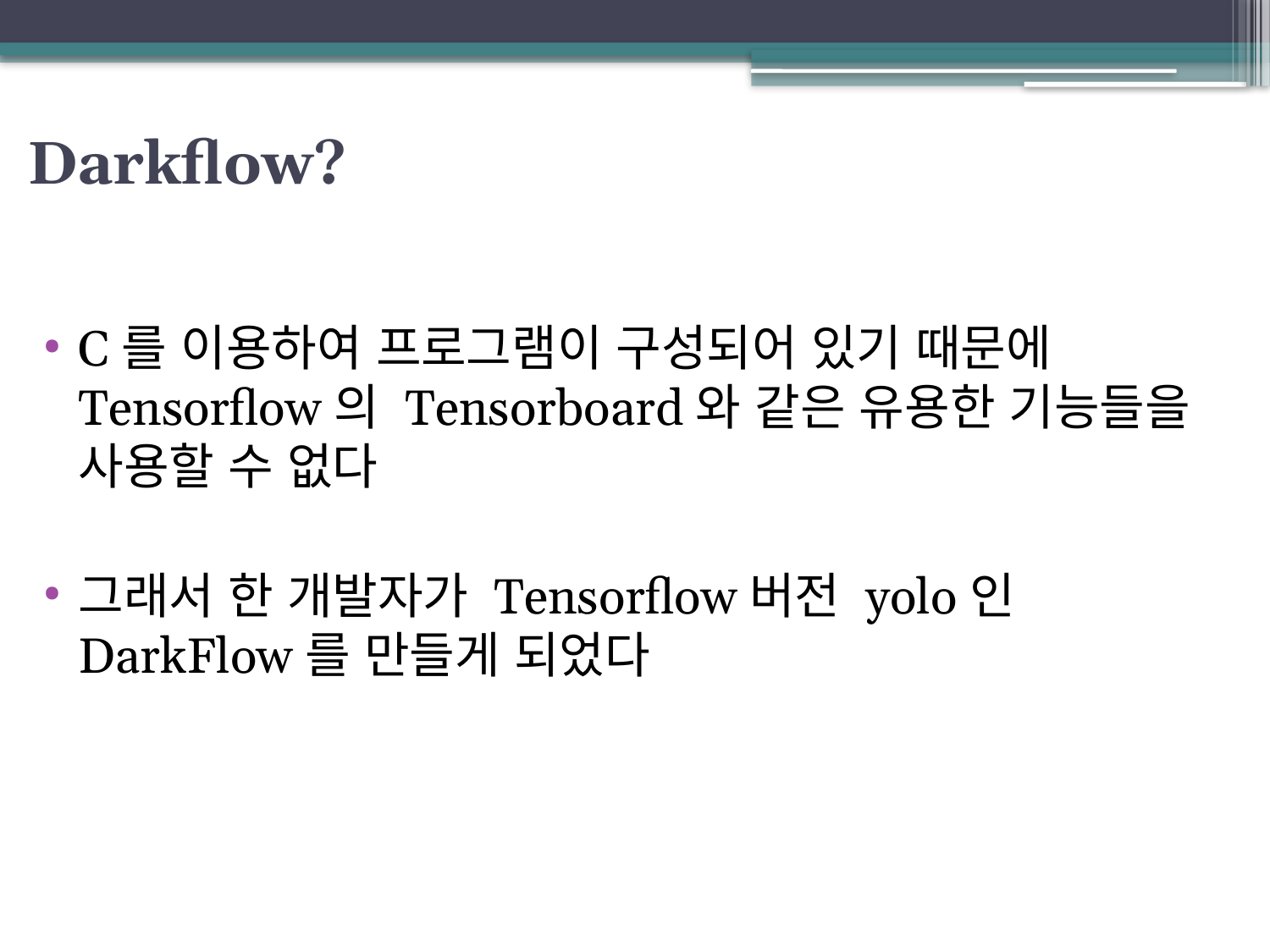

# Darkflow?

C를 이용하여 프로그램이 구성되어 있기 때문에 Tensorflow의 Tensorboard와 같은 유용한 기능들을 사용할 수 없다

그래서 한 개발자가 Tensorflow버전 yolo인 DarkFlow를 만들게 되었다